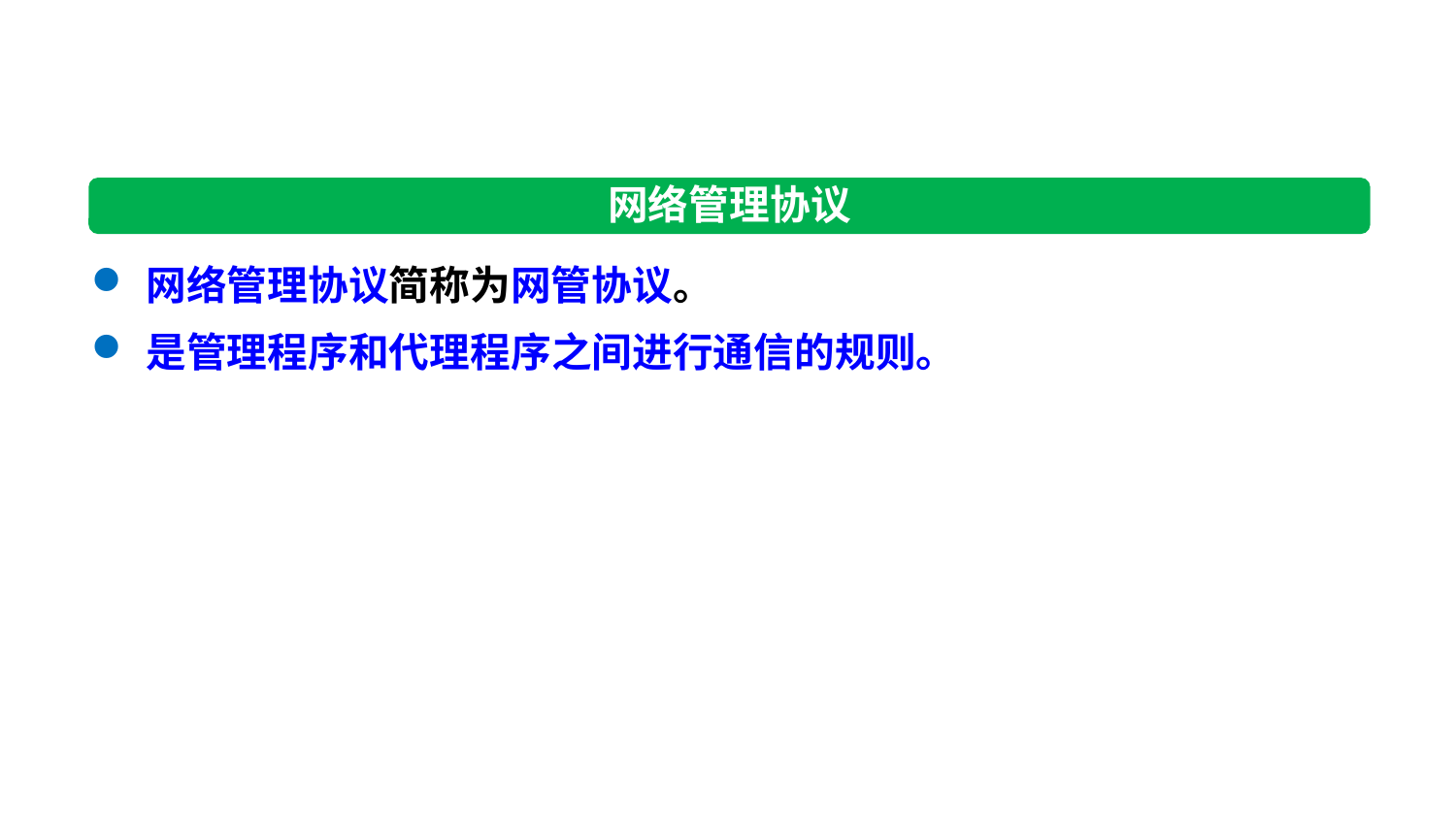

网络管理协议

网络管理协议简称为网管协议。
是管理程序和代理程序之间进行通信的规则。

153